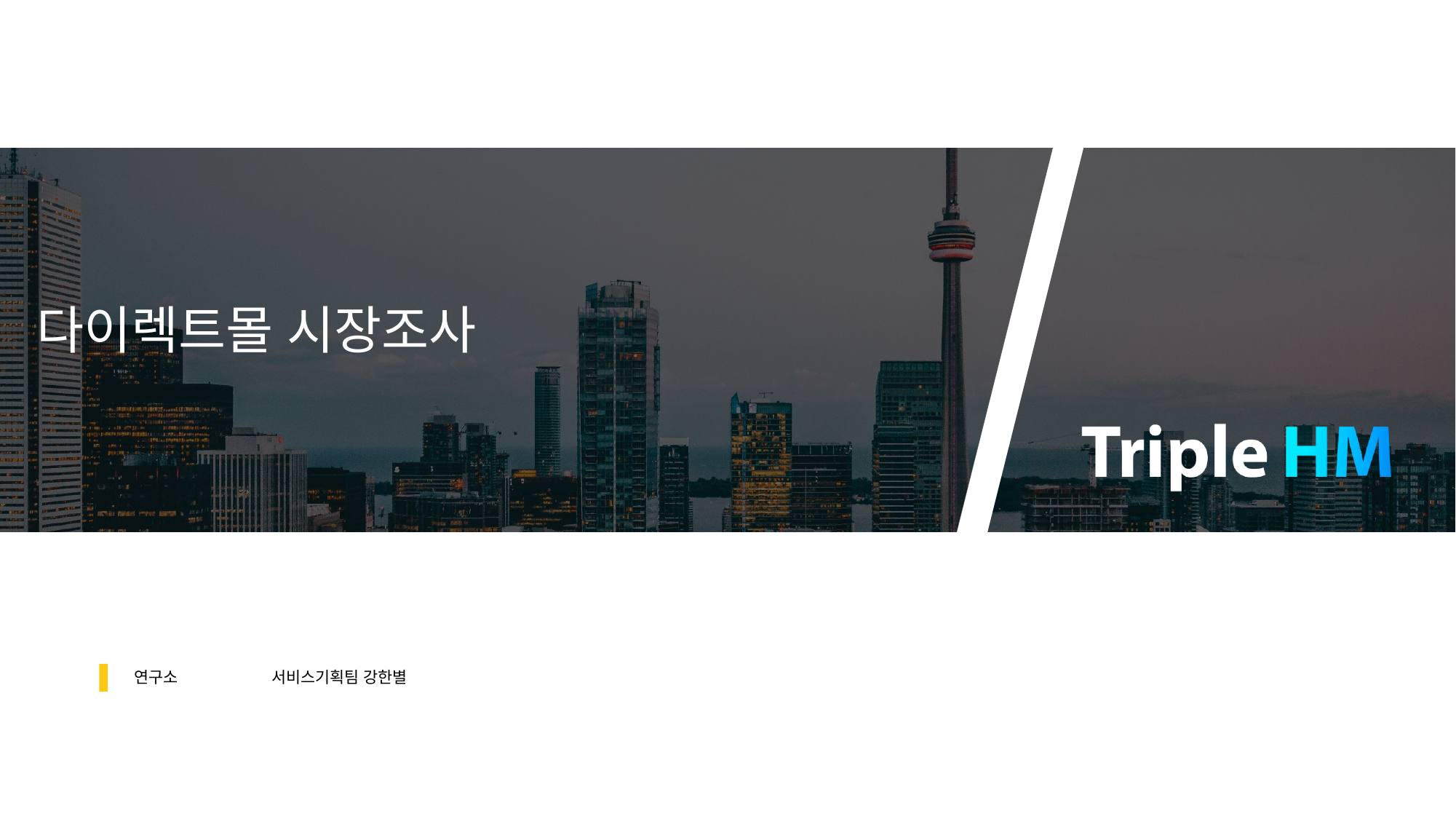

# 다이렉트몰 시장조사
벤치마킹 및 경쟁사 현황 중심의 시장 조사
서비스기획팀 강한별
연구소